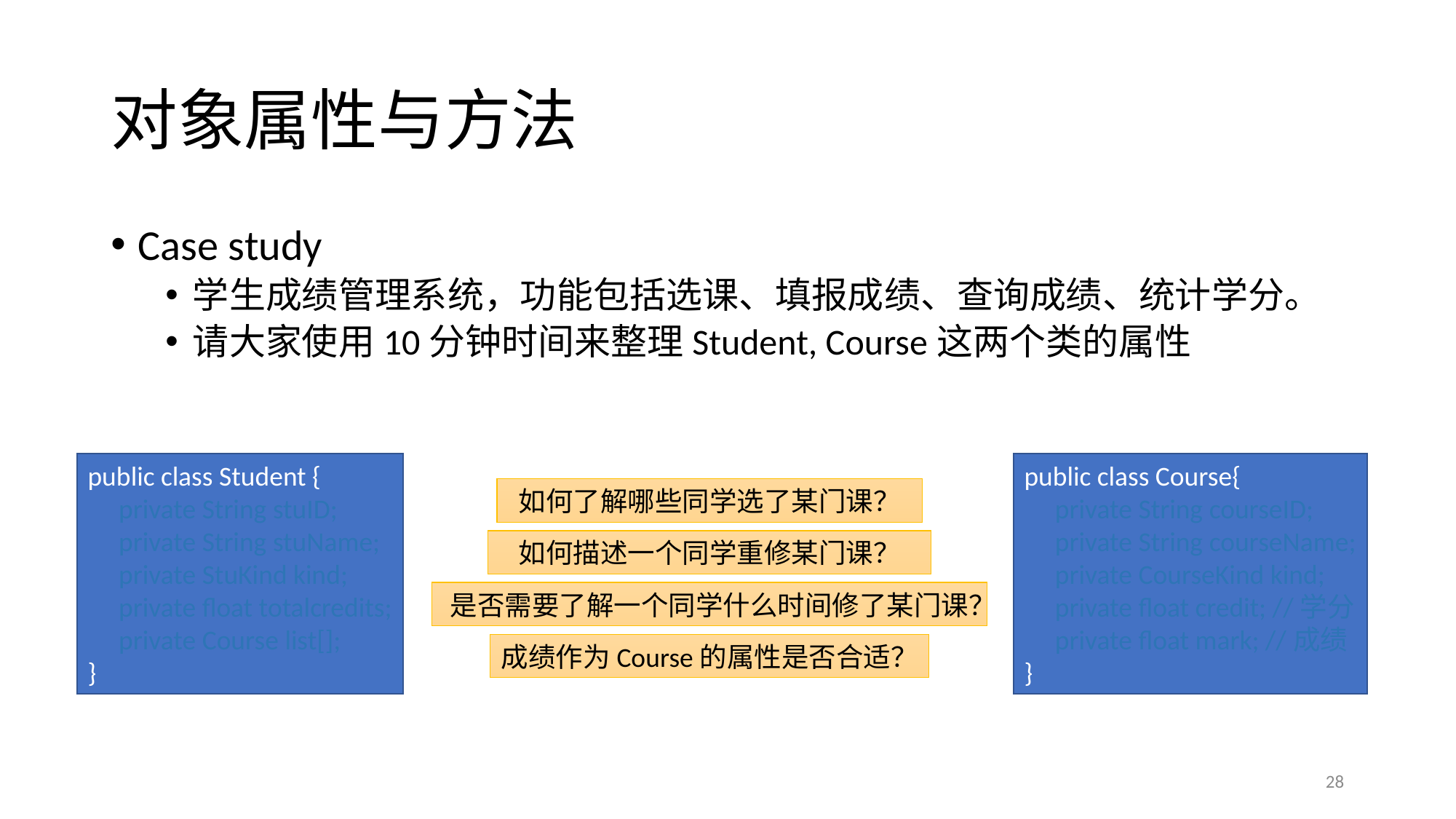

# 对象属性与方法
Case study
学生成绩管理系统，功能包括选课、填报成绩、查询成绩、统计学分。
请大家使用10分钟时间来整理Student, Course这两个类的属性
public class Student {
     private String stuID;
     private String stuName;
     private StuKind kind;
     private float totalcredits;
     private Course list[];
}
public class Course{
     private String courseID;
     private String courseName;
     private CourseKind kind;
     private float credit; //学分
     private float mark; //成绩
}
如何了解哪些同学选了某门课？
如何描述一个同学重修某门课？
是否需要了解一个同学什么时间修了某门课？
成绩作为Course的属性是否合适？
28